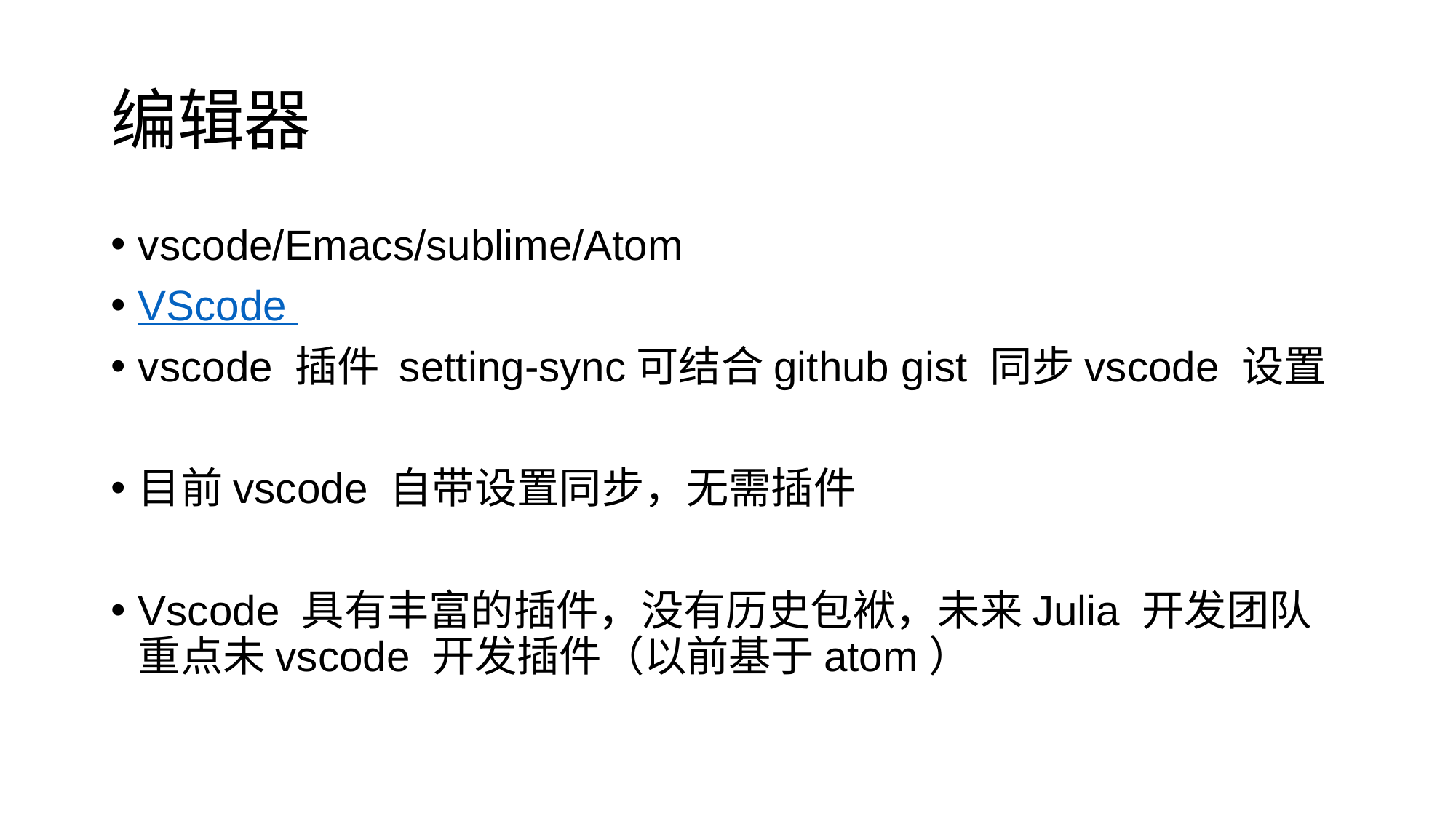

# 编辑器
vscode/Emacs/sublime/Atom
VScode
vscode 插件 setting-sync可结合github gist 同步vscode 设置

目前vscode 自带设置同步，无需插件

Vscode 具有丰富的插件，没有历史包袱，未来Julia 开发团队重点未vscode 开发插件（以前基于atom）